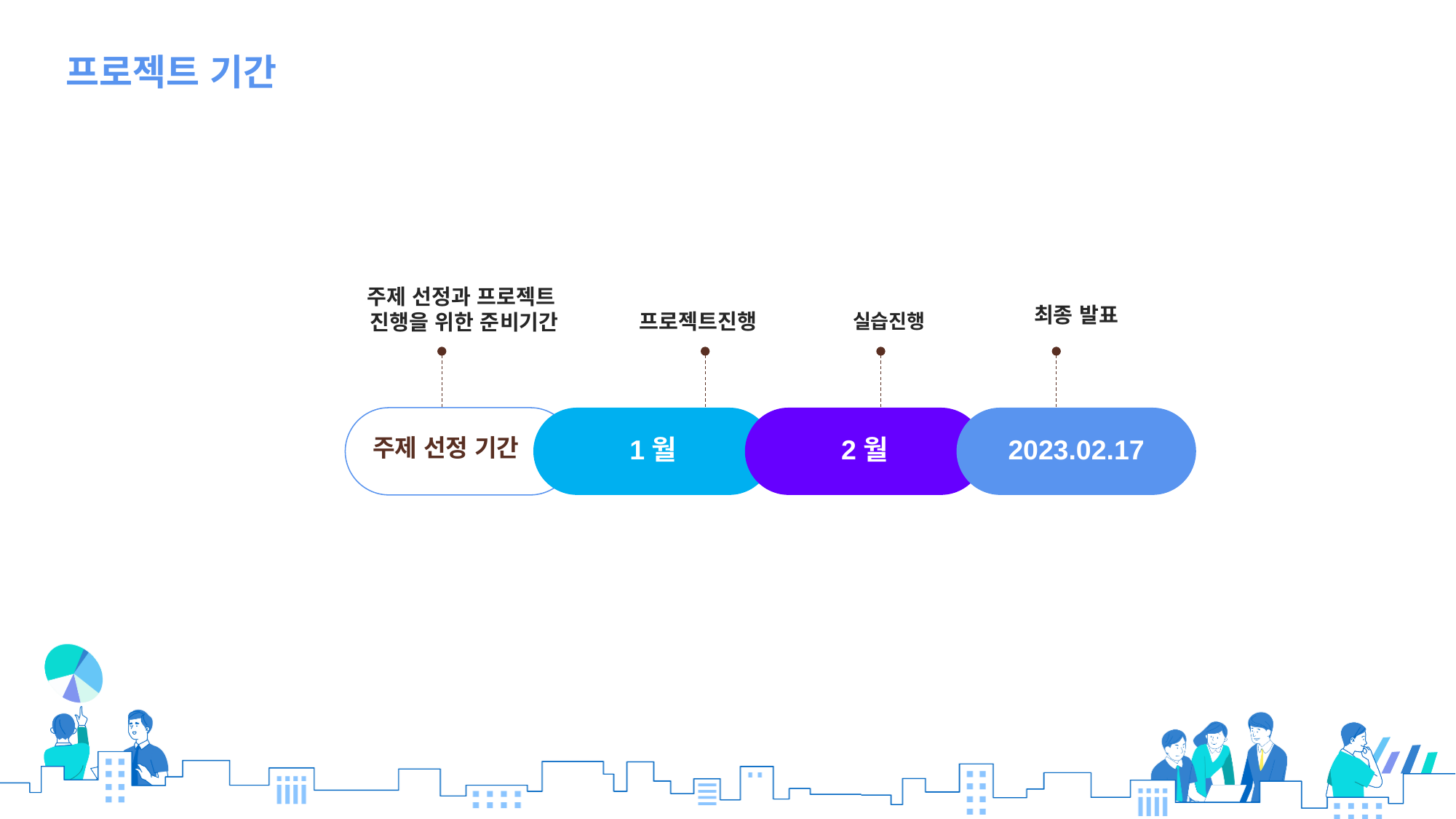

프로젝트 기간
주제 선정과 프로젝트
진행을 위한 준비기간

최종 발표

프로젝트진행

실습진행

주제 선정 기간
1월
2월
2023.02.17